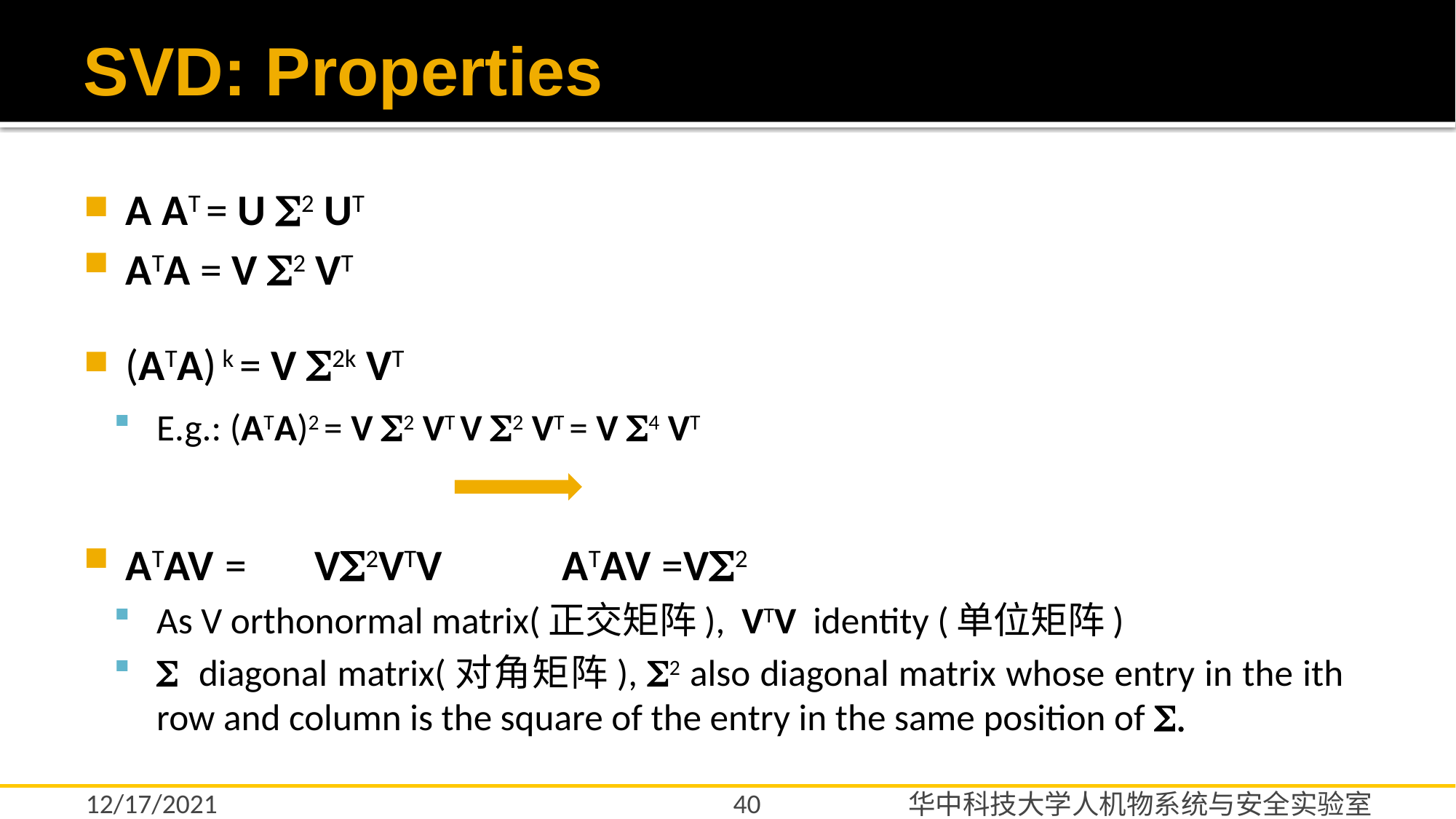

# SVD: Properties
A AT = U Σ2 UT
ATA = V Σ2 VT

(ATA) k = V Σ2k VT
E.g.: (ATA)2 = V Σ2 VT V Σ2 VT = V Σ4 VT

ATAV  =	 VΣ2VTV	        ATAV  =VΣ2
As V orthonormal matrix(正交矩阵),  VTV  identity (单位矩阵)
Σ diagonal matrix(对角矩阵), Σ2 also diagonal matrix whose entry in the ith row and column is the square of the entry in the same position of Σ.

40
12/17/2021